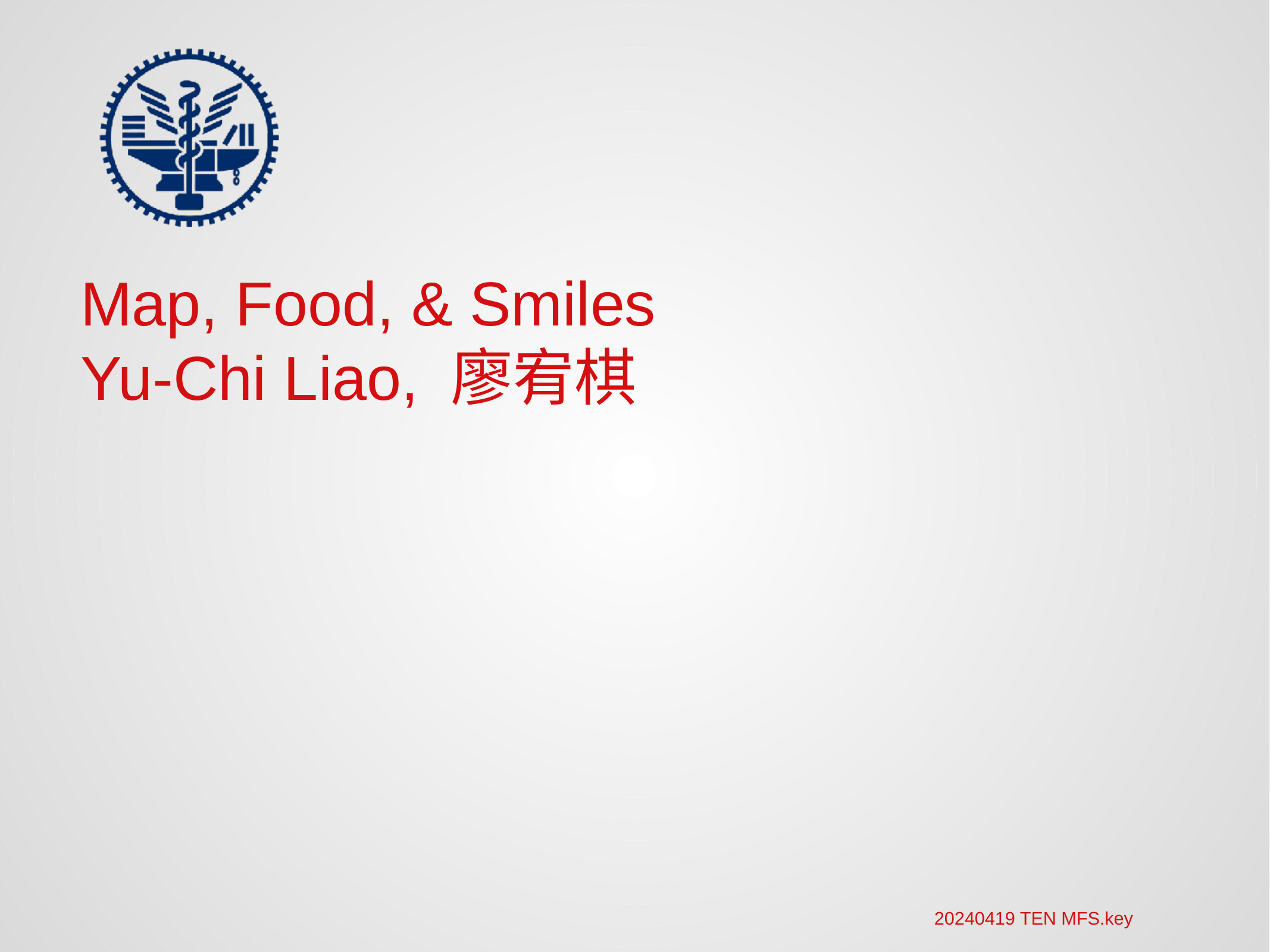

Map, Food, & Smiles
Yu-Chi Liao, 廖宥棋

20240419 TEN MFS.key